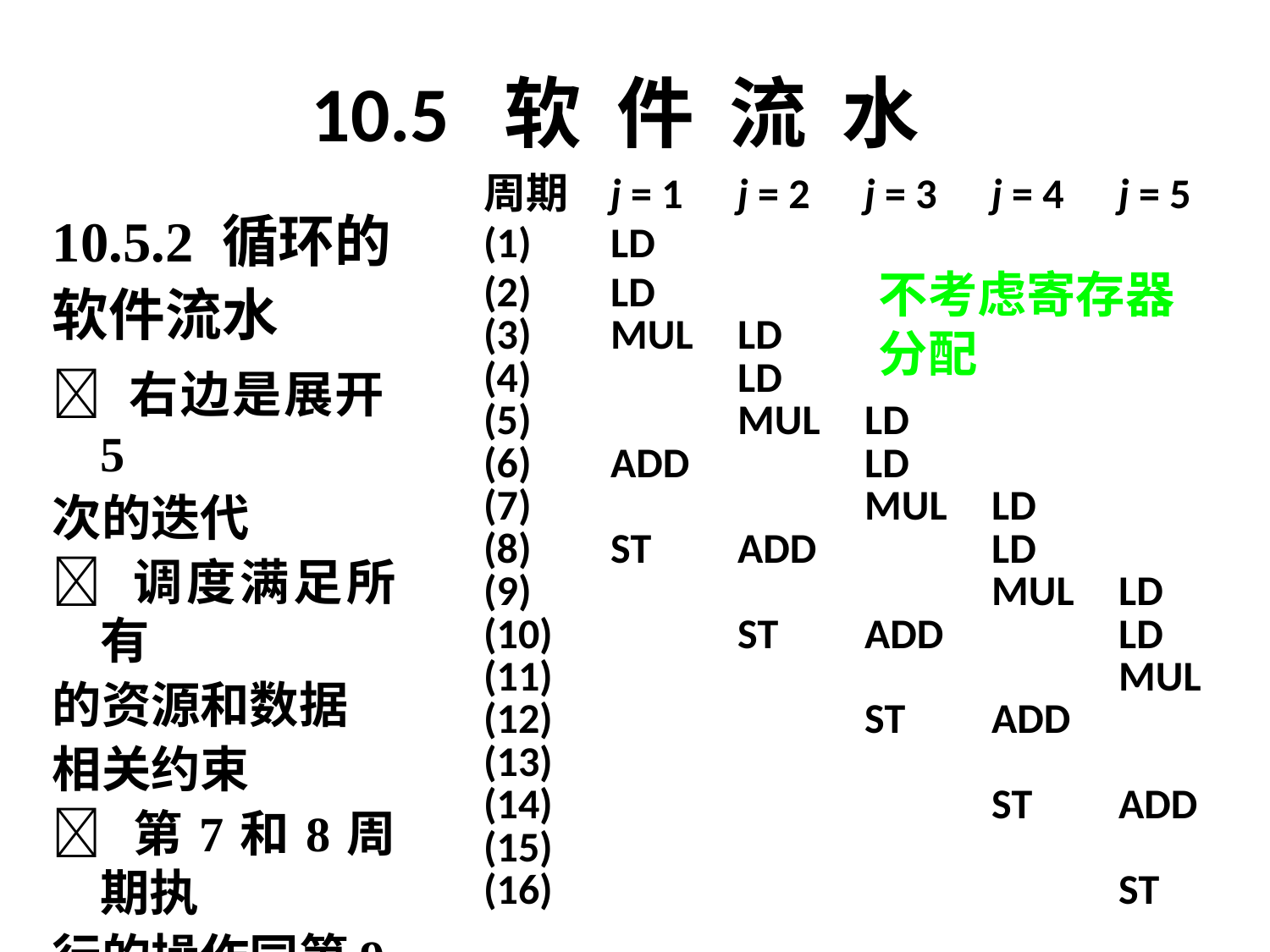

# 10.5  软  件  流  水
				周期	j = 1	j = 2	j = 3	j = 4	j = 5
				(1)	LD
				(2)	LD
				(3)	MUL 	LD
				(4)		LD
				(5)		MUL	LD
				(6)	ADD		LD
				(7)			MUL 	LD
				(8)	ST	ADD 		LD
				(9)				MUL	LD
				(10)		ST 	ADD		LD
				(11)					MUL
				(12)			ST	ADD
				(13)
				(14)				ST	ADD
				(15)
				(16)					ST
10.5.2 循环的
软件流水
• 右边是展开5
次的迭代
• 调度满足所有
的资源和数据
相关约束
• 第7和8周期执
行的操作同第9
和10周期执行
的是一样的
不考虑寄存器
分配